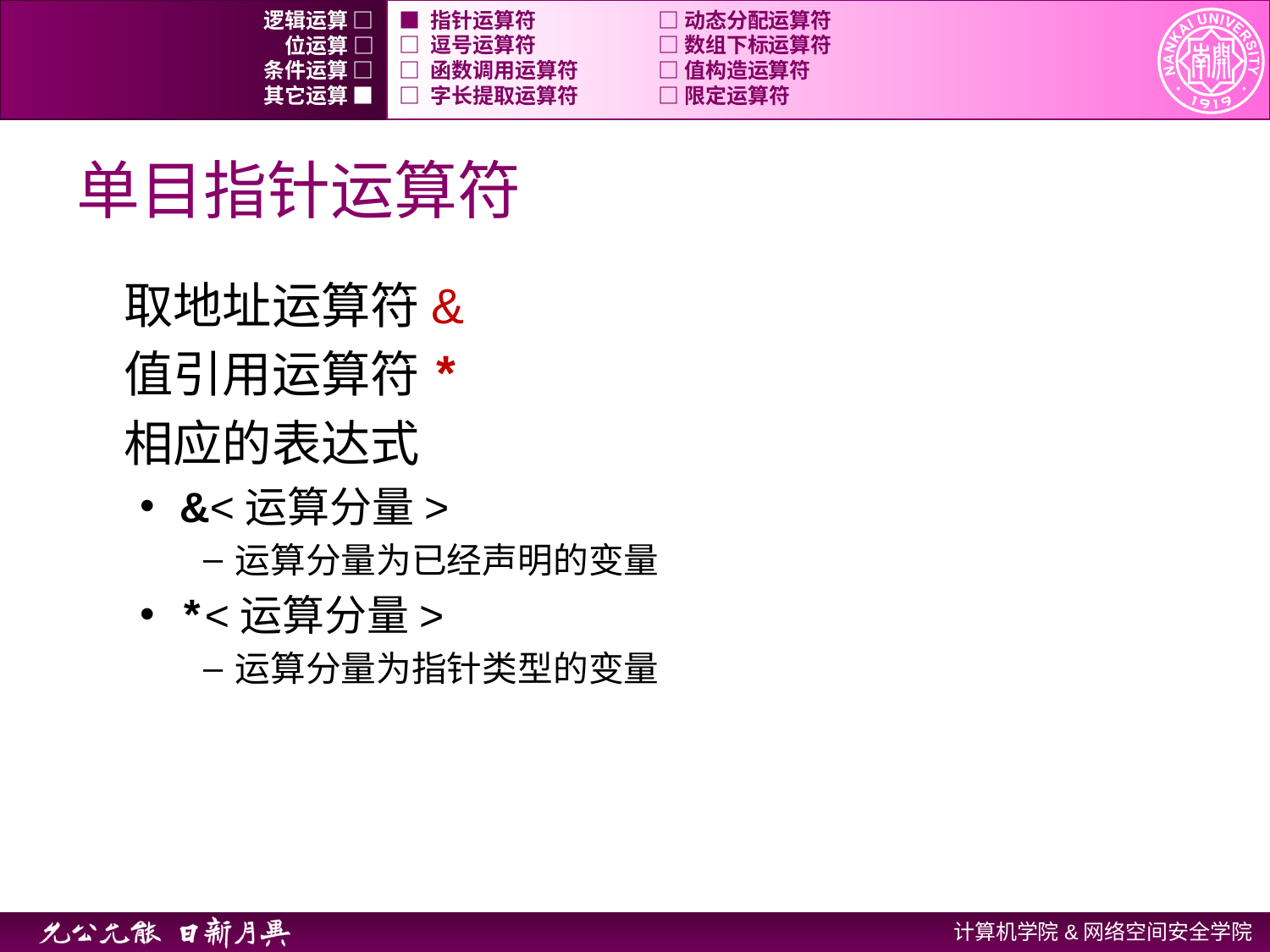

逻辑运算 □
■ 指针运算符	 □ 动态分配运算符
位运算 □
□ 逗号运算符	 □ 数组下标运算符
条件运算 □
□ 函数调用运算符	 □ 值构造运算符
其它运算 ■
□ 字长提取运算符	 □ 限定运算符

# 单目指针运算符
取地址运算符&
值引用运算符*
相应的表达式
&<运算分量>
运算分量为已经声明的变量
*<运算分量>
运算分量为指针类型的变量